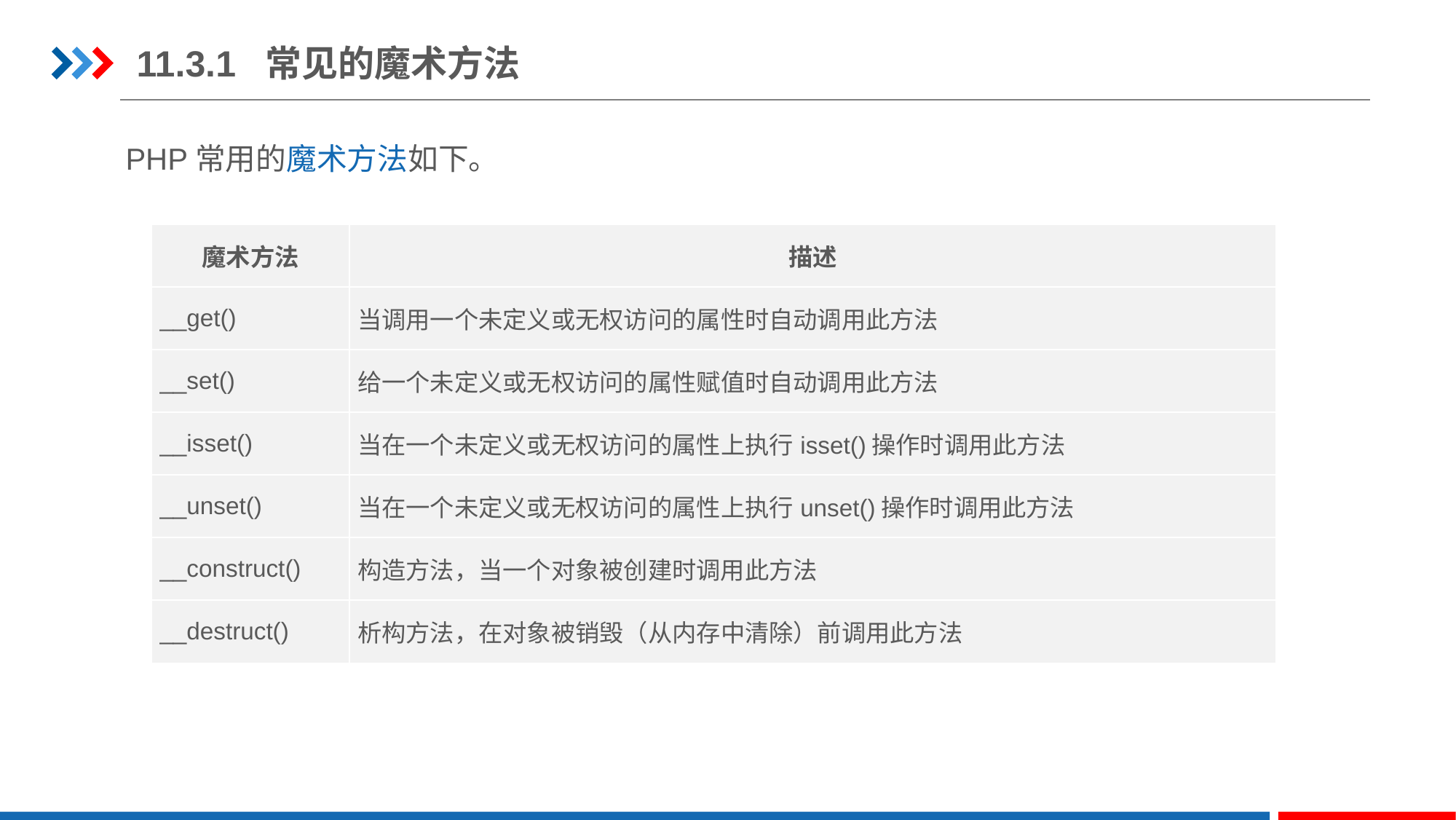

11.3.1  常见的魔术方法
PHP常用的魔术方法如下。
| 魔术方法 | 描述 |
| --- | --- |
| \_\_get() | 当调用一个未定义或无权访问的属性时自动调用此方法 |
| \_\_set() | 给一个未定义或无权访问的属性赋值时自动调用此方法 |
| \_\_isset() | 当在一个未定义或无权访问的属性上执行isset()操作时调用此方法 |
| \_\_unset() | 当在一个未定义或无权访问的属性上执行unset()操作时调用此方法 |
| \_\_construct() | 构造方法，当一个对象被创建时调用此方法 |
| \_\_destruct() | 析构方法，在对象被销毁（从内存中清除）前调用此方法 |